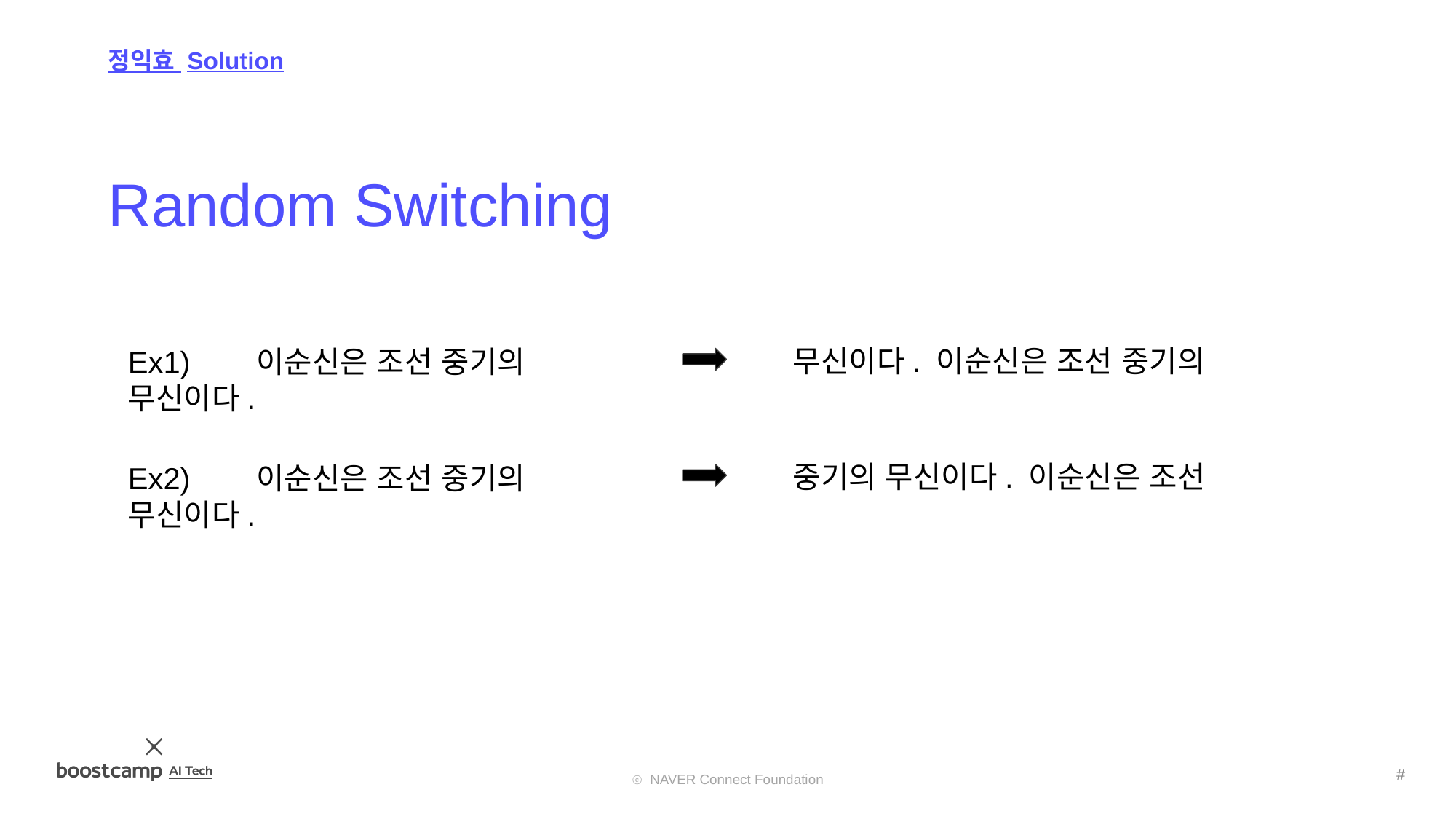

정익효 Solution
Random Switching
무신이다. 이순신은 조선 중기의
Ex1)       이순신은 조선 중기의 무신이다.

중기의 무신이다. 이순신은 조선
Ex2)       이순신은 조선 중기의 무신이다.

#